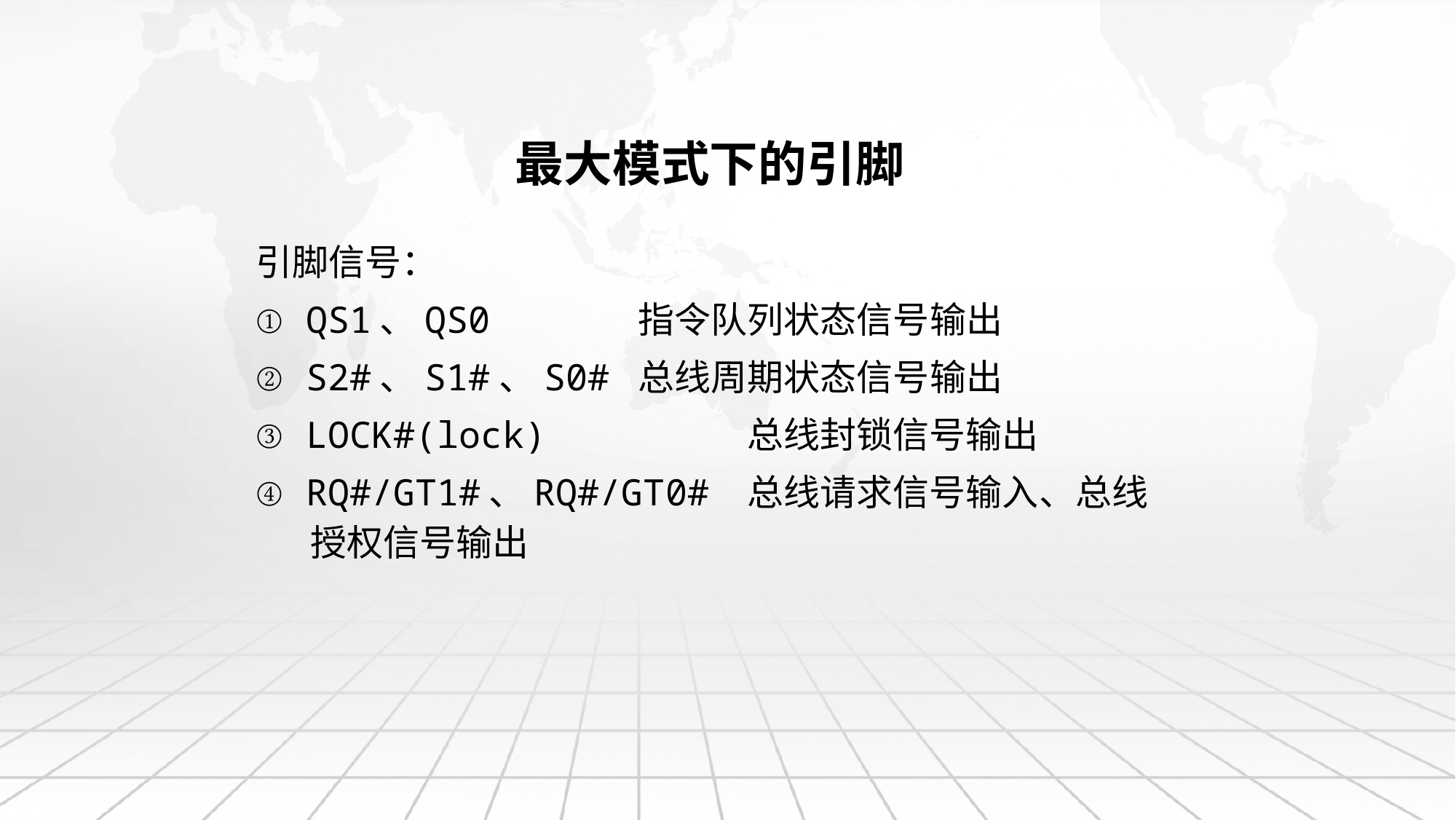

# 最大模式下的引脚
引脚信号：
① QS1、QS0		指令队列状态信号输出
② S2#、S1#、S0#	总线周期状态信号输出
③ LOCK#(lock)		总线封锁信号输出
④ RQ#/GT1#、RQ#/GT0#	总线请求信号输入、总线授权信号输出